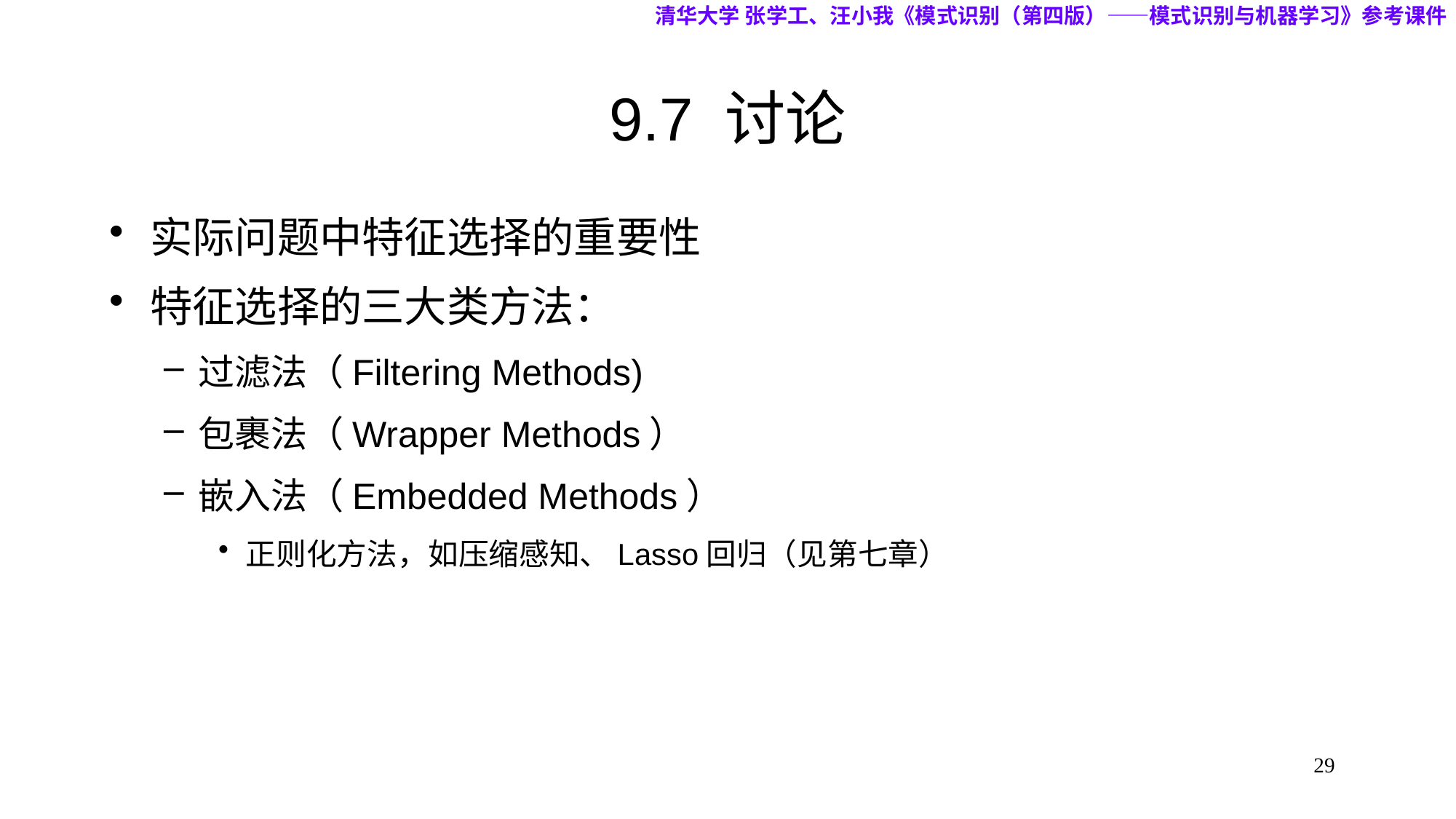

清华大学 张学工、汪小我《模式识别（第四版）——模式识别与机器学习》参考课件
# 9.7 讨论
实际问题中特征选择的重要性
特征选择的三大类方法：
过滤法（Filtering Methods)
包裹法（Wrapper Methods）
嵌入法（Embedded Methods）
正则化方法，如压缩感知、Lasso回归（见第七章）
29